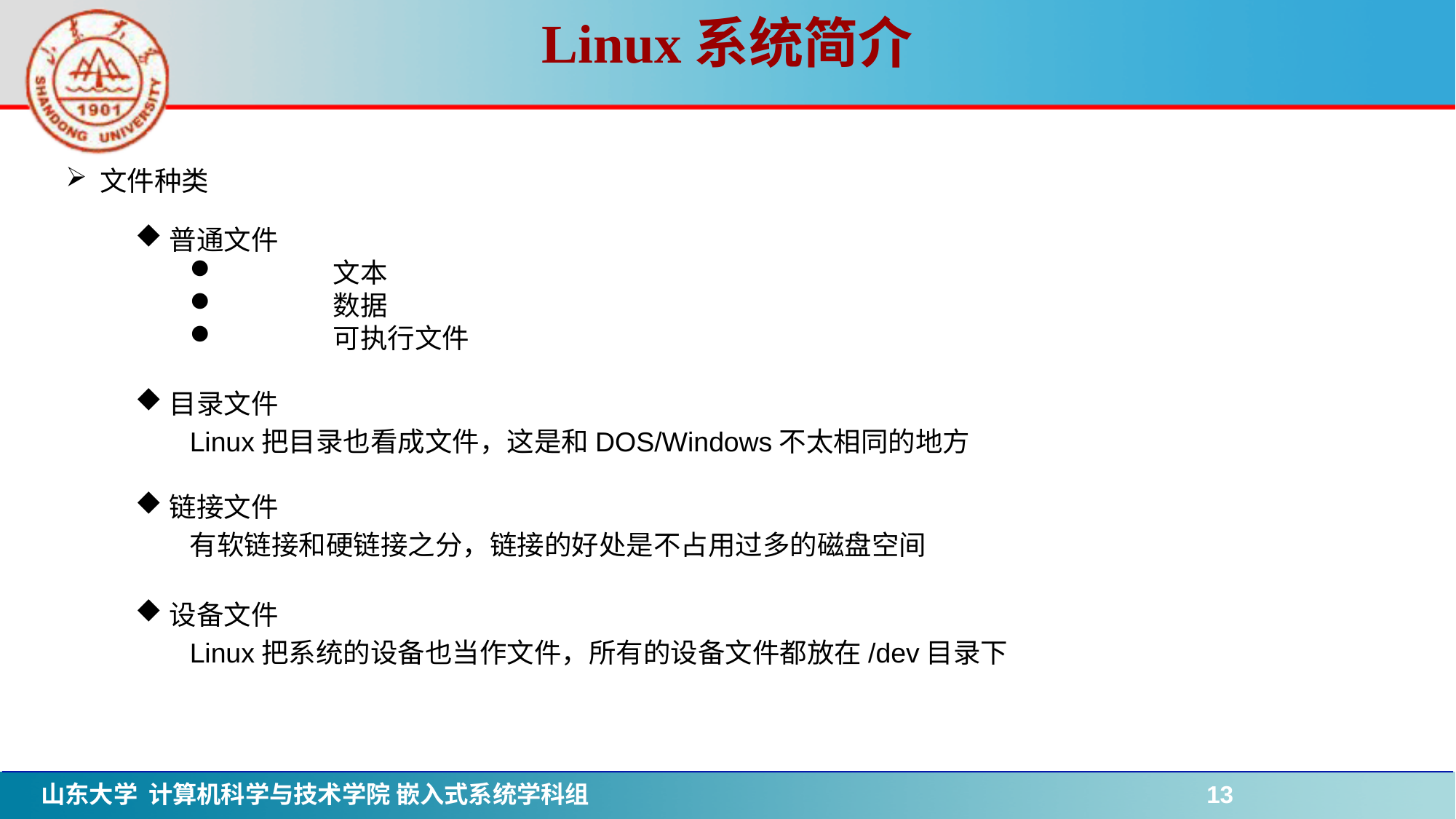

# Linux系统简介
文件种类
普通文件
	文本
	数据
	可执行文件

目录文件
Linux把目录也看成文件，这是和DOS/Windows不太相同的地方

链接文件
有软链接和硬链接之分，链接的好处是不占用过多的磁盘空间

设备文件
Linux把系统的设备也当作文件，所有的设备文件都放在/dev目录下